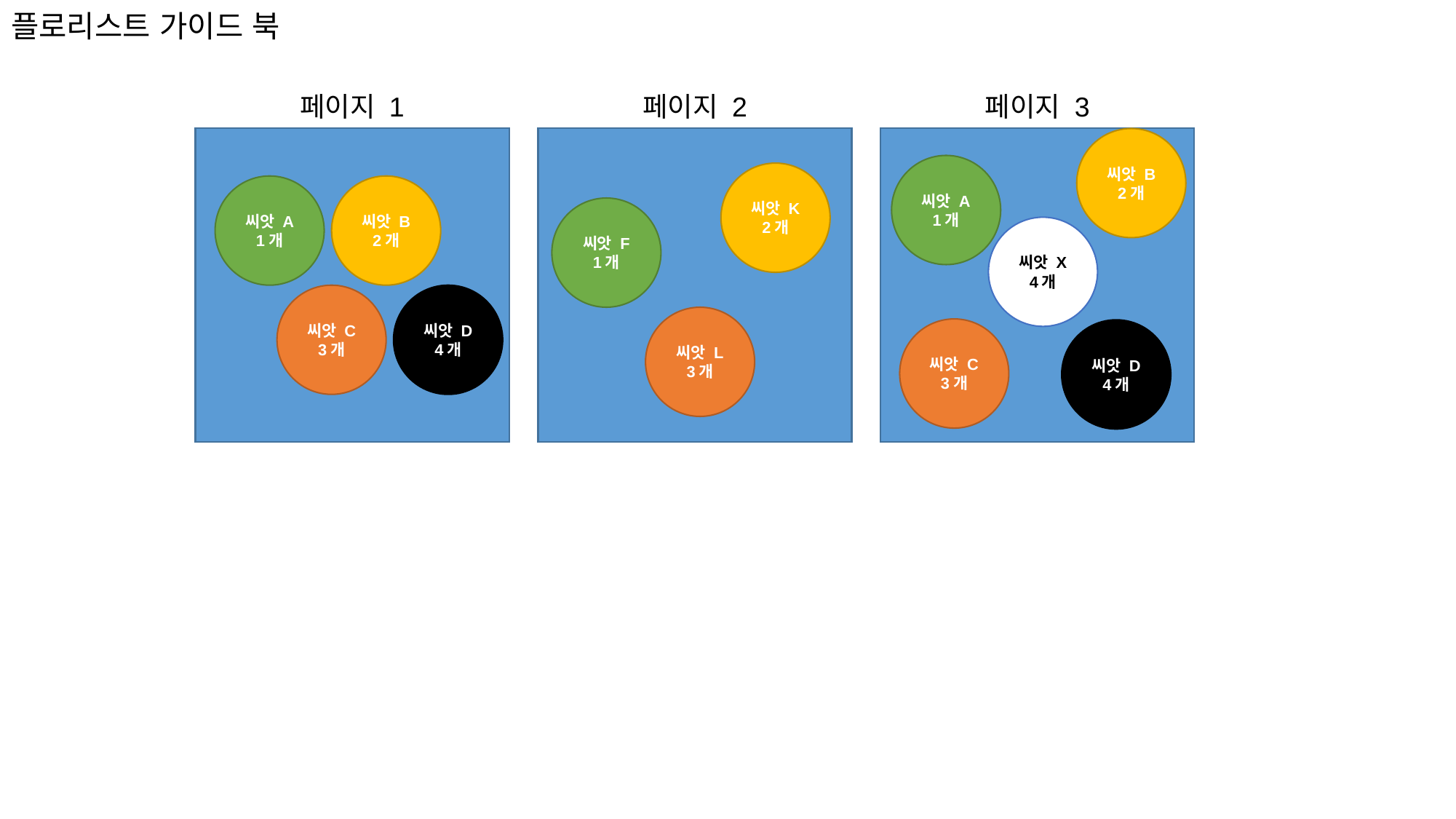

# 플로리스트 가이드 북
페이지 1
페이지 2
페이지 3

씨앗 A
1개
씨앗 B
2개
씨앗 C
3개
씨앗 D 4개

씨앗 B
2개
씨앗 A
1개
씨앗 K
2개
씨앗 F
1개
씨앗 X
4개
씨앗 L
3개
씨앗 C
3개
씨앗 D 4개